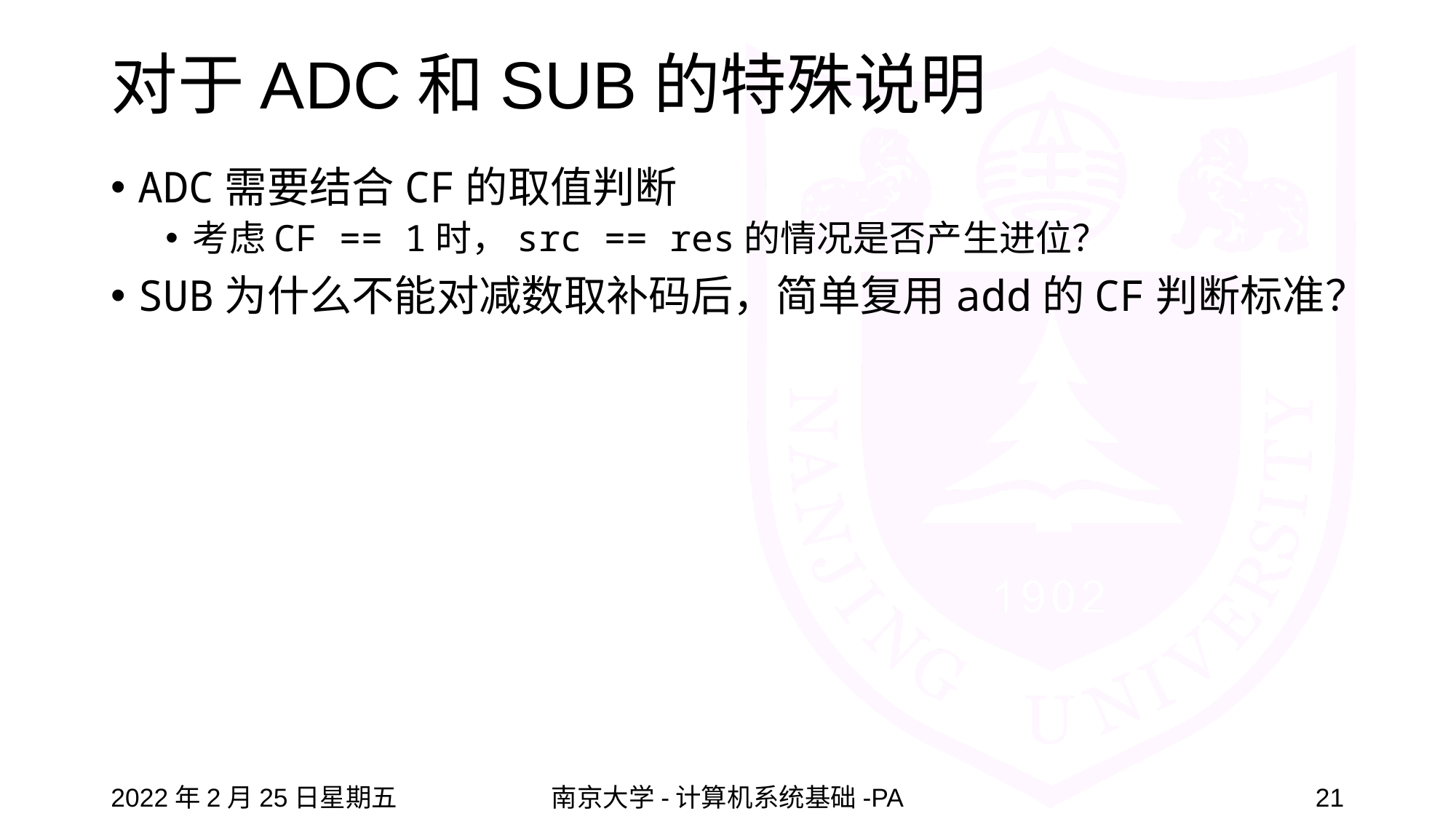

# 对于ADC和SUB的特殊说明
ADC需要结合CF的取值判断
考虑CF == 1时，src == res的情况是否产生进位？
SUB为什么不能对减数取补码后，简单复用add的CF判断标准？
2022年2月25日星期五
南京大学-计算机系统基础-PA
21